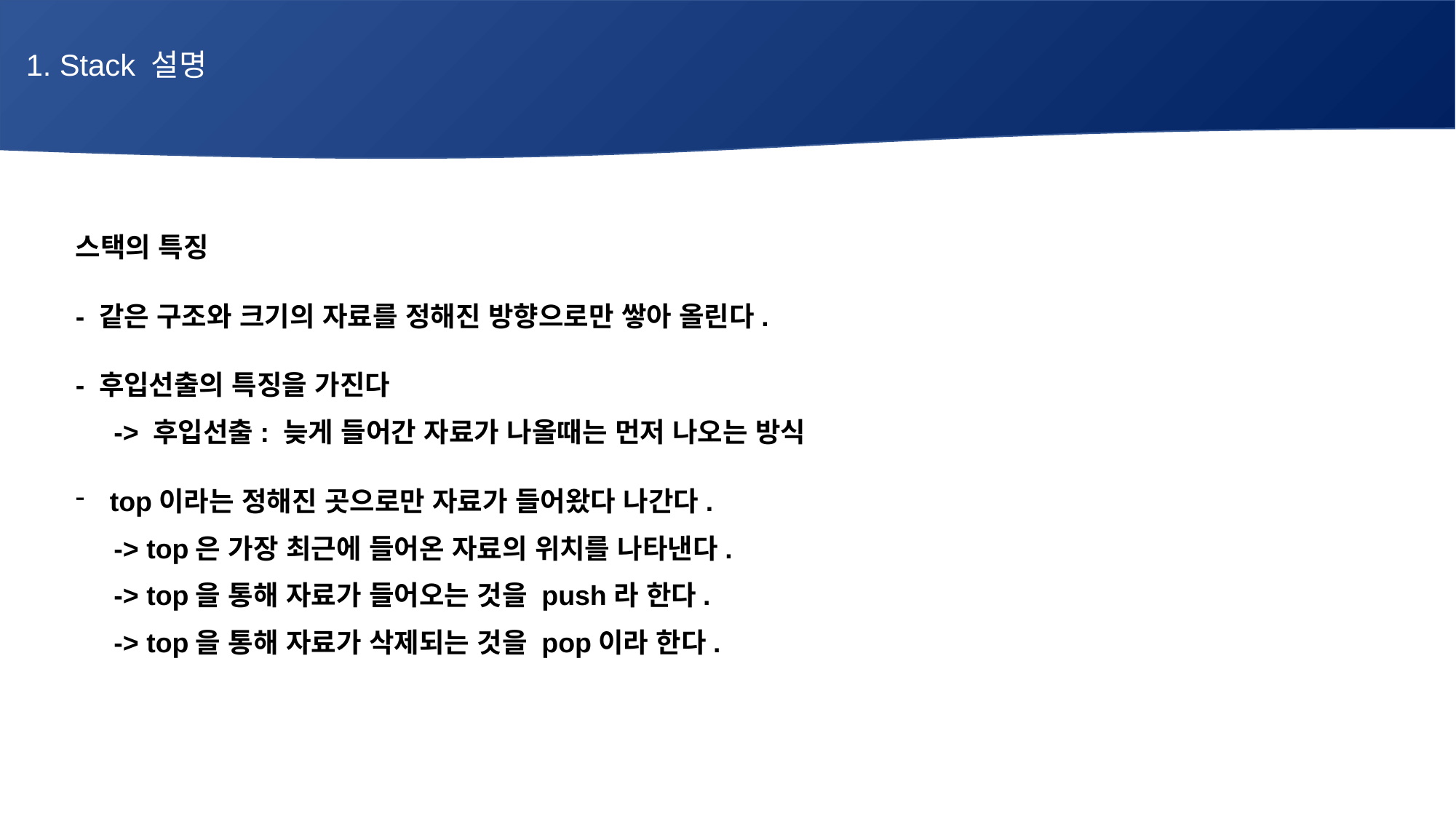

1. Stack 설명
# 매주 1 과제 LV2
스택의 특징

- 같은 구조와 크기의 자료를 정해진 방향으로만 쌓아 올린다.

- 후입선출의 특징을 가진다
     -> 후입선출: 늦게 들어간 자료가 나올때는 먼저 나오는 방식

top이라는 정해진 곳으로만 자료가 들어왔다 나간다.
     -> top은 가장 최근에 들어온 자료의 위치를 나타낸다.
     -> top을 통해 자료가 들어오는 것을 push라 한다.
     -> top을 통해 자료가 삭제되는 것을 pop이라 한다.